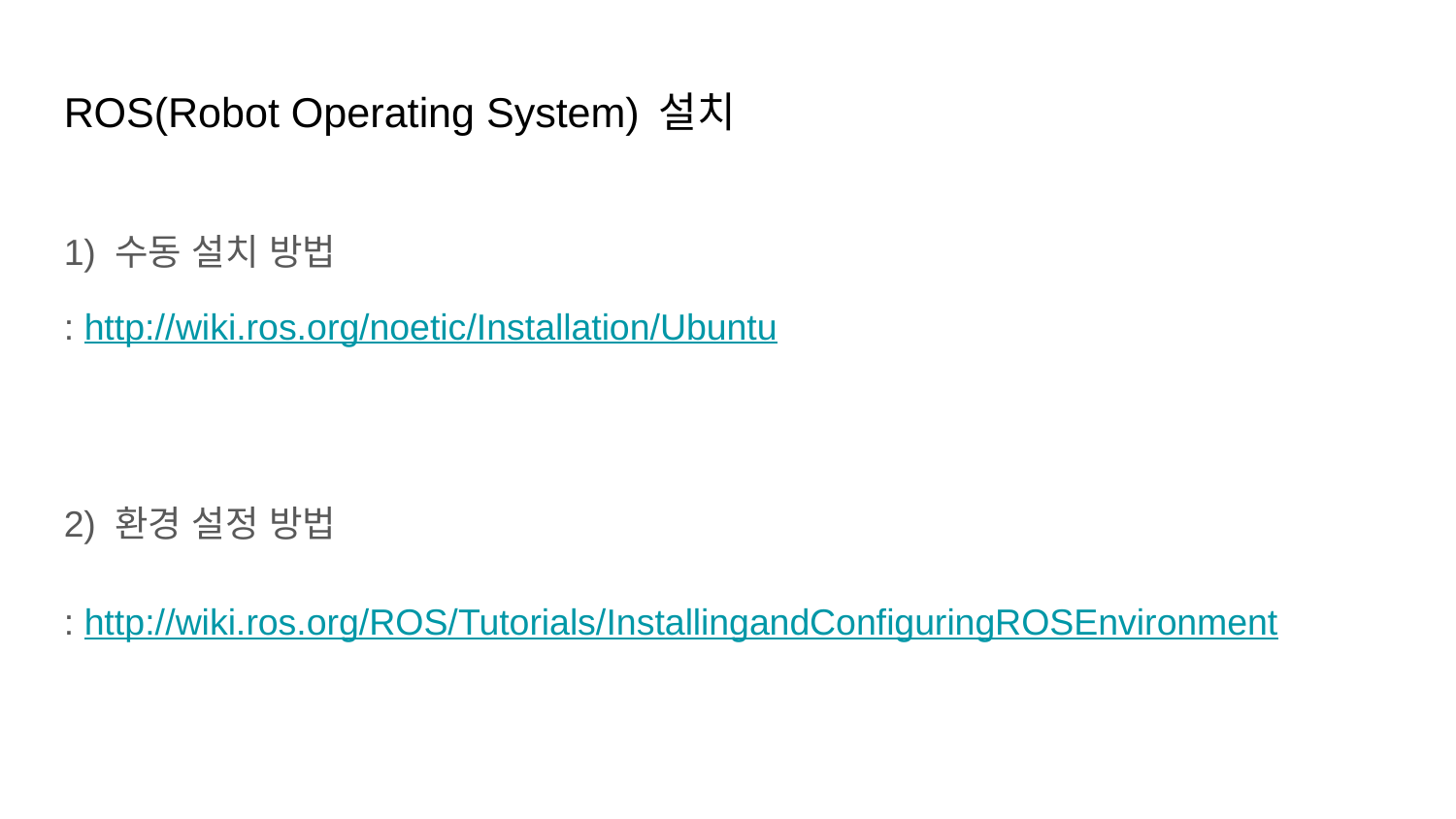

ROS(Robot Operating System) 설치
1) 수동 설치 방법
: http://wiki.ros.org/noetic/Installation/Ubuntu

2) 환경 설정 방법
: http://wiki.ros.org/ROS/Tutorials/InstallingandConfiguringROSEnvironment